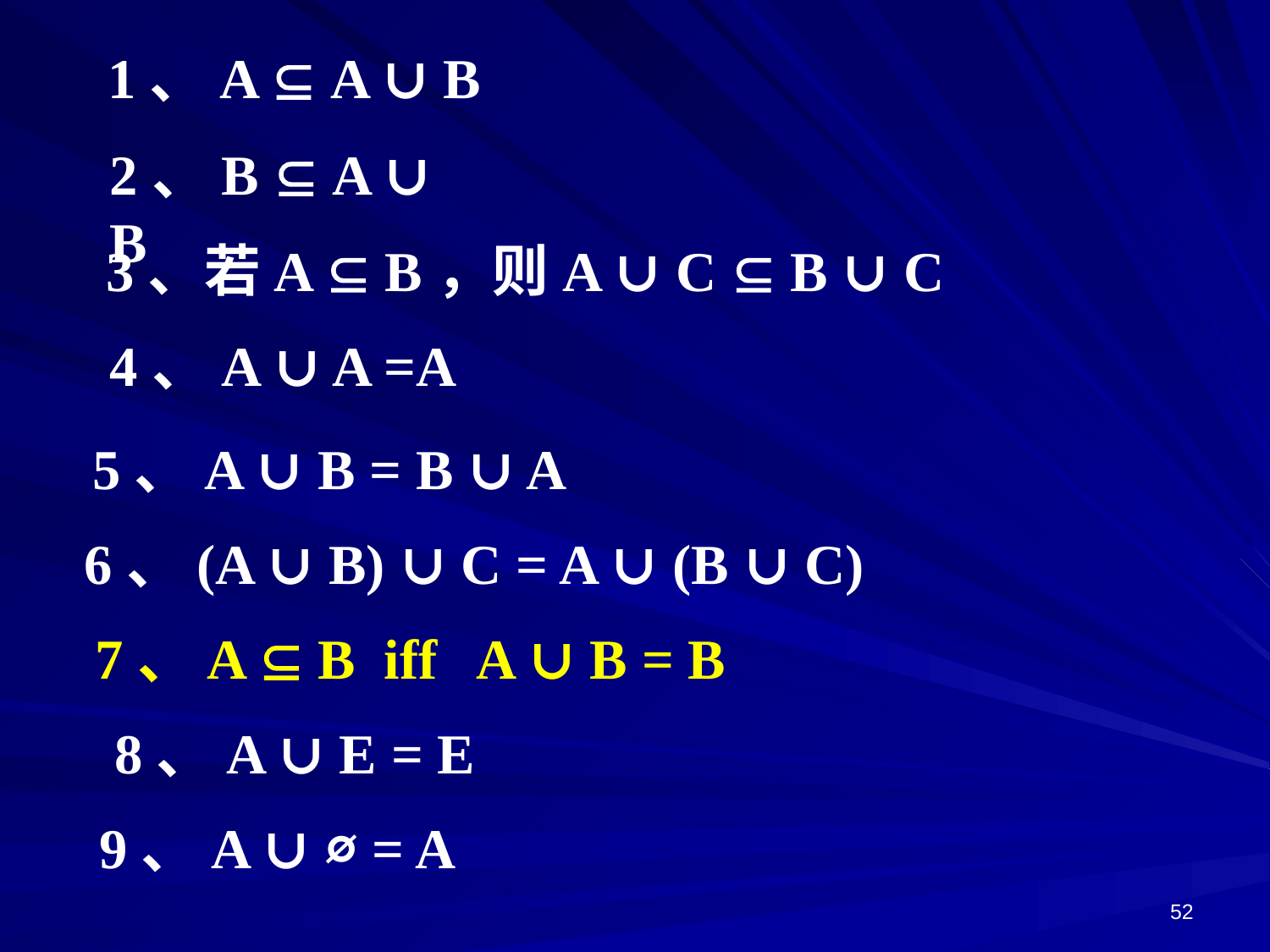

1、A ⊆ A ∪ B
2、B ⊆ A ∪ B
3、若A ⊆ B，则A ∪ C ⊆ B ∪ C
4、A ∪ A =A
5、A ∪ B = B ∪ A
6、(A ∪ B) ∪ C = A ∪ (B ∪ C)
7、A ⊆ B  iff   A ∪ B = B
8、A ∪ E = E
9、A ∪ ∅ = A
52